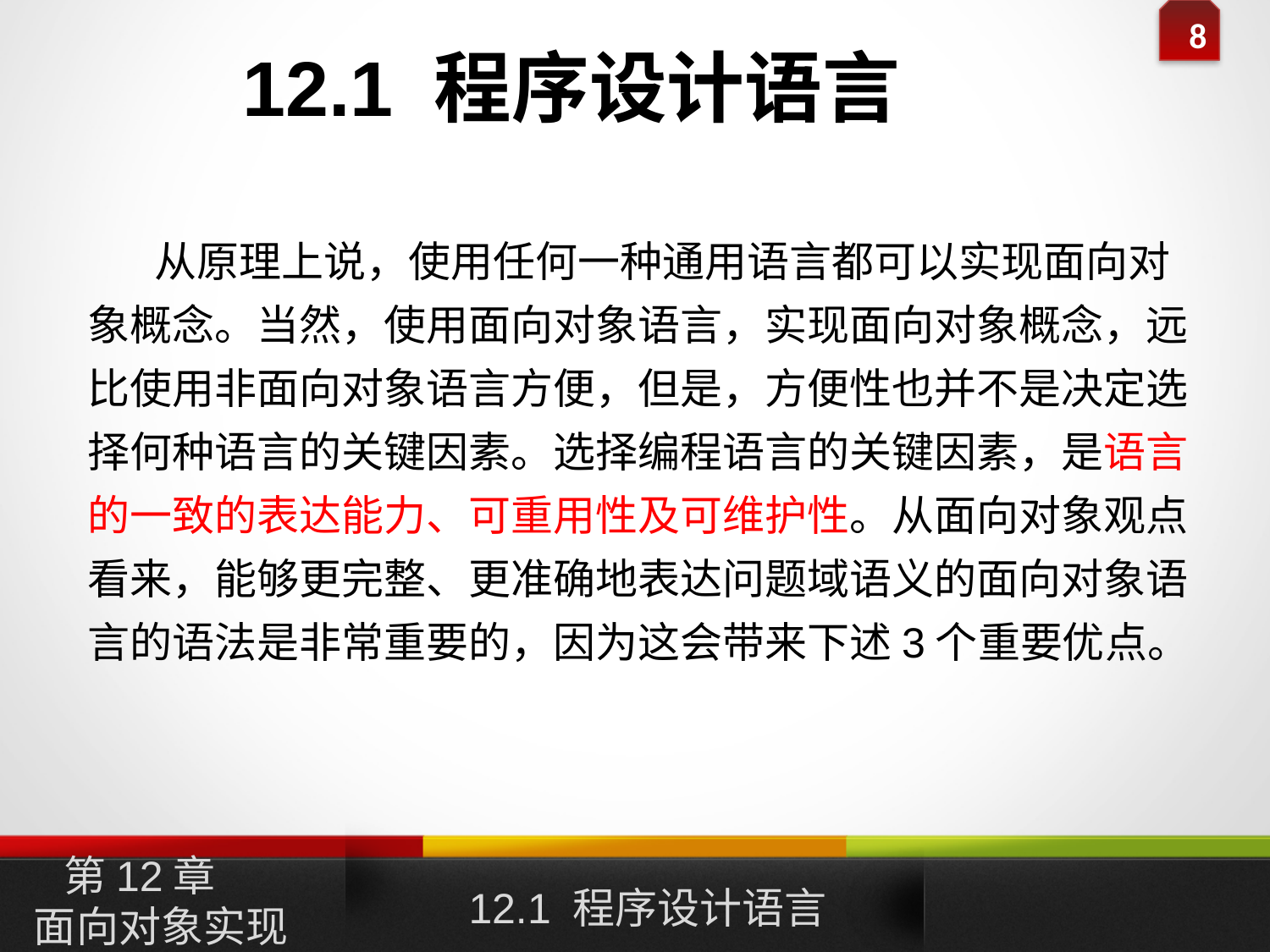

12.1 程序设计语言
      从原理上说，使用任何一种通用语言都可以实现面向对象概念。当然，使用面向对象语言，实现面向对象概念，远比使用非面向对象语言方便，但是，方便性也并不是决定选择何种语言的关键因素。选择编程语言的关键因素，是语言的一致的表达能力、可重用性及可维护性。从面向对象观点看来，能够更完整、更准确地表达问题域语义的面向对象语言的语法是非常重要的，因为这会带来下述3个重要优点。
12.1 程序设计语言